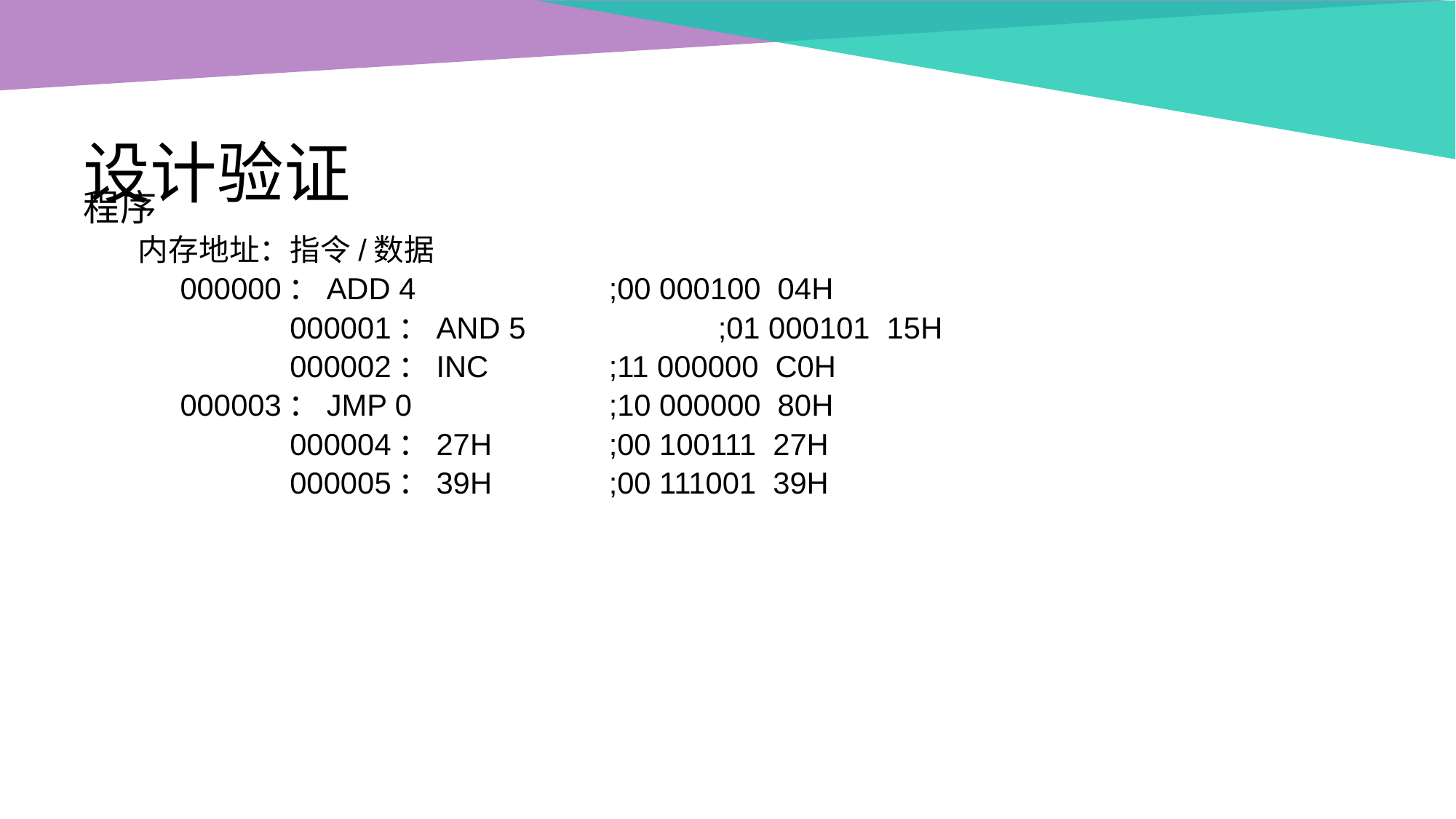

# 设计验证
程序
内存地址：指令/数据
     000000：ADD 4		;00 000100  04H
		 000001：AND 5		;01 000101  15H
		 000002：INC		;11 000000  C0H
     000003：JMP 0		;10 000000  80H
		 000004：27H		;00 100111  27H
		 000005：39H		;00 111001  39H